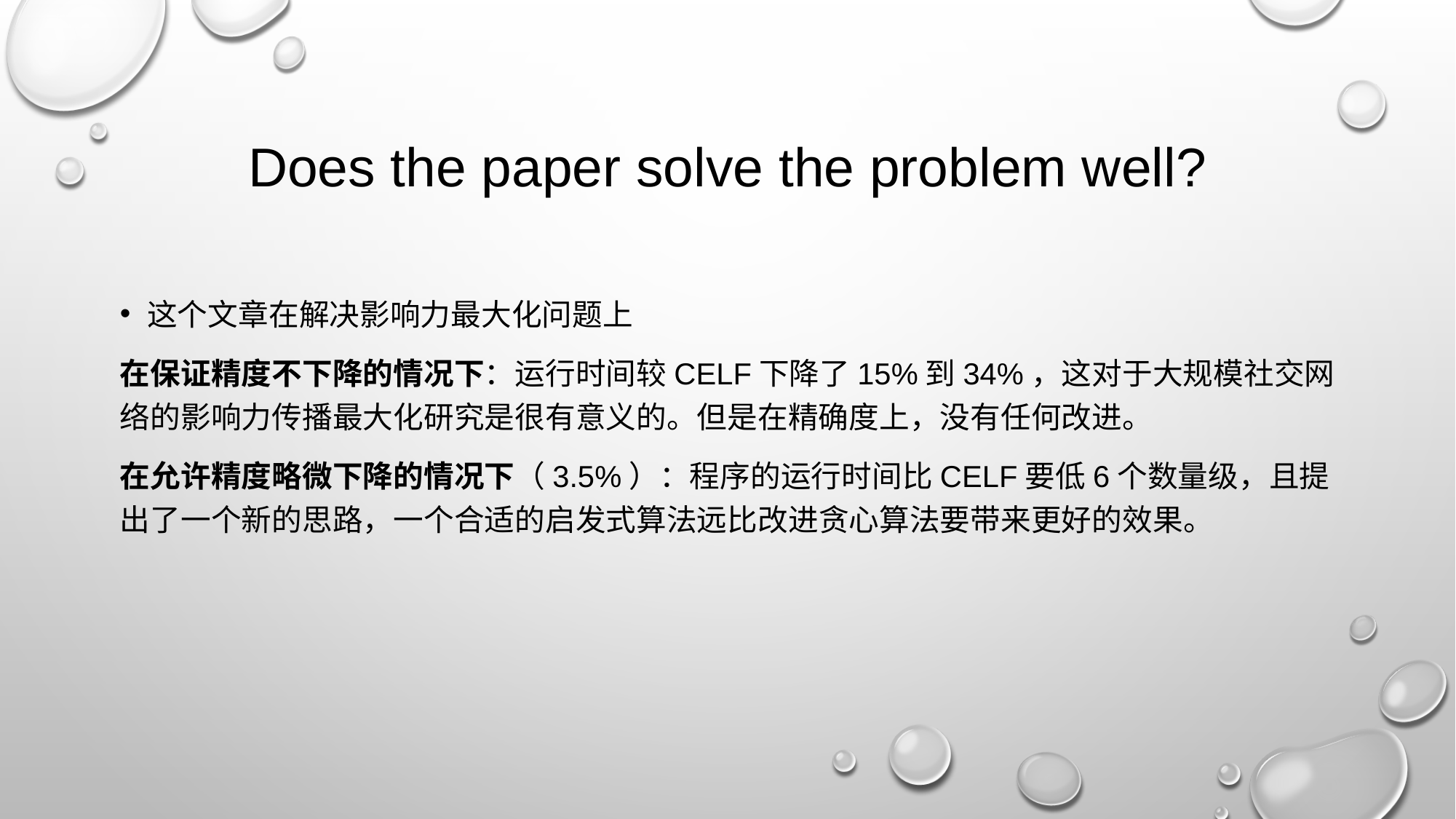

# Does the paper solve the problem well?
这个文章在解决影响力最大化问题上
在保证精度不下降的情况下：运行时间较CELF下降了15%到34%，这对于大规模社交网络的影响力传播最大化研究是很有意义的。但是在精确度上，没有任何改进。
在允许精度略微下降的情况下（3.5%）：程序的运行时间比CELF要低6个数量级，且提出了一个新的思路，一个合适的启发式算法远比改进贪心算法要带来更好的效果。